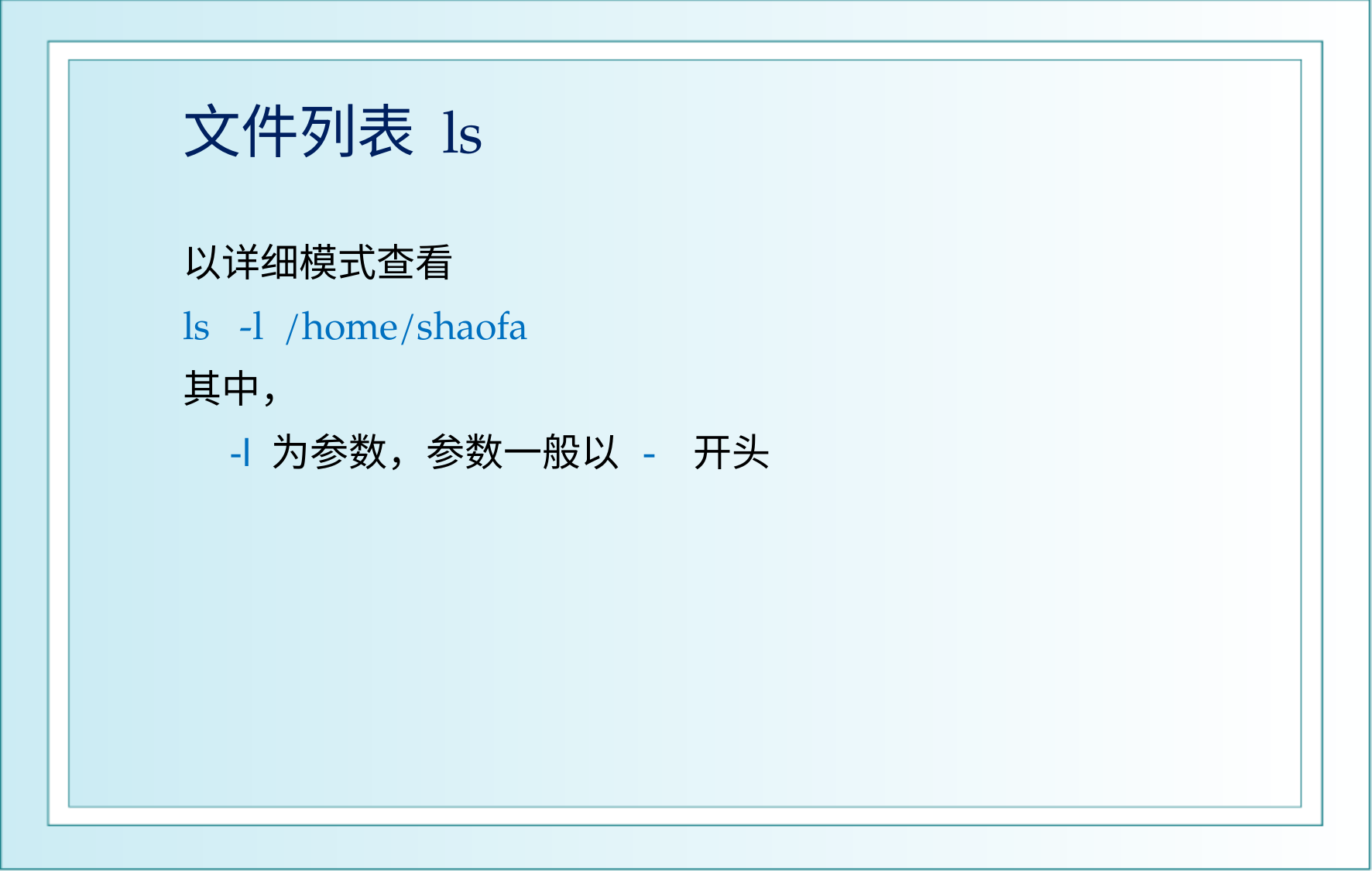

# 文件列表 ls
以详细模式查看
ls   -l  /home/shaofa
其中，
  -l 为参数，参数一般以 - 开头